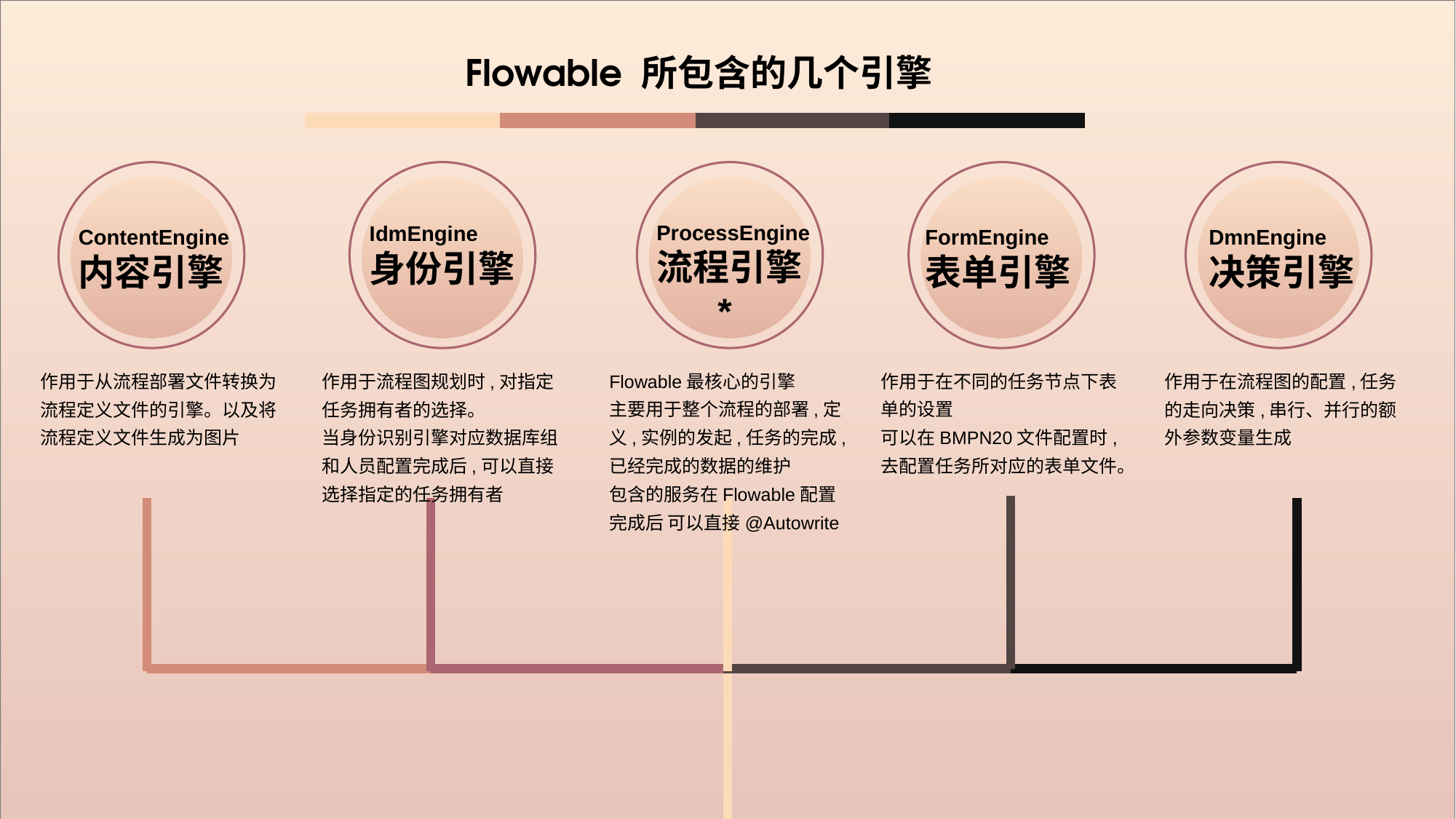

Flowable 所包含的几个引擎

ProcessEngine流程引擎
      *
IdmEngine
身份引擎
ContentEngine
内容引擎
FormEngine
表单引擎
DmnEngine
决策引擎
作用于从流程部署文件转换为流程定义文件的引擎。以及将流程定义文件生成为图片
作用于流程图规划时,对指定任务拥有者的选择。
当身份识别引擎对应数据库组和人员配置完成后,可以直接选择指定的任务拥有者
Flowable最核心的引擎
主要用于整个流程的部署,定义,实例的发起,任务的完成,已经完成的数据的维护
包含的服务在Flowable配置完成后 可以直接@Autowrite
作用于在不同的任务节点下表单的设置
可以在BMPN20文件配置时,去配置任务所对应的表单文件。
作用于在流程图的配置,任务的走向决策,串行、并行的额外参数变量生成